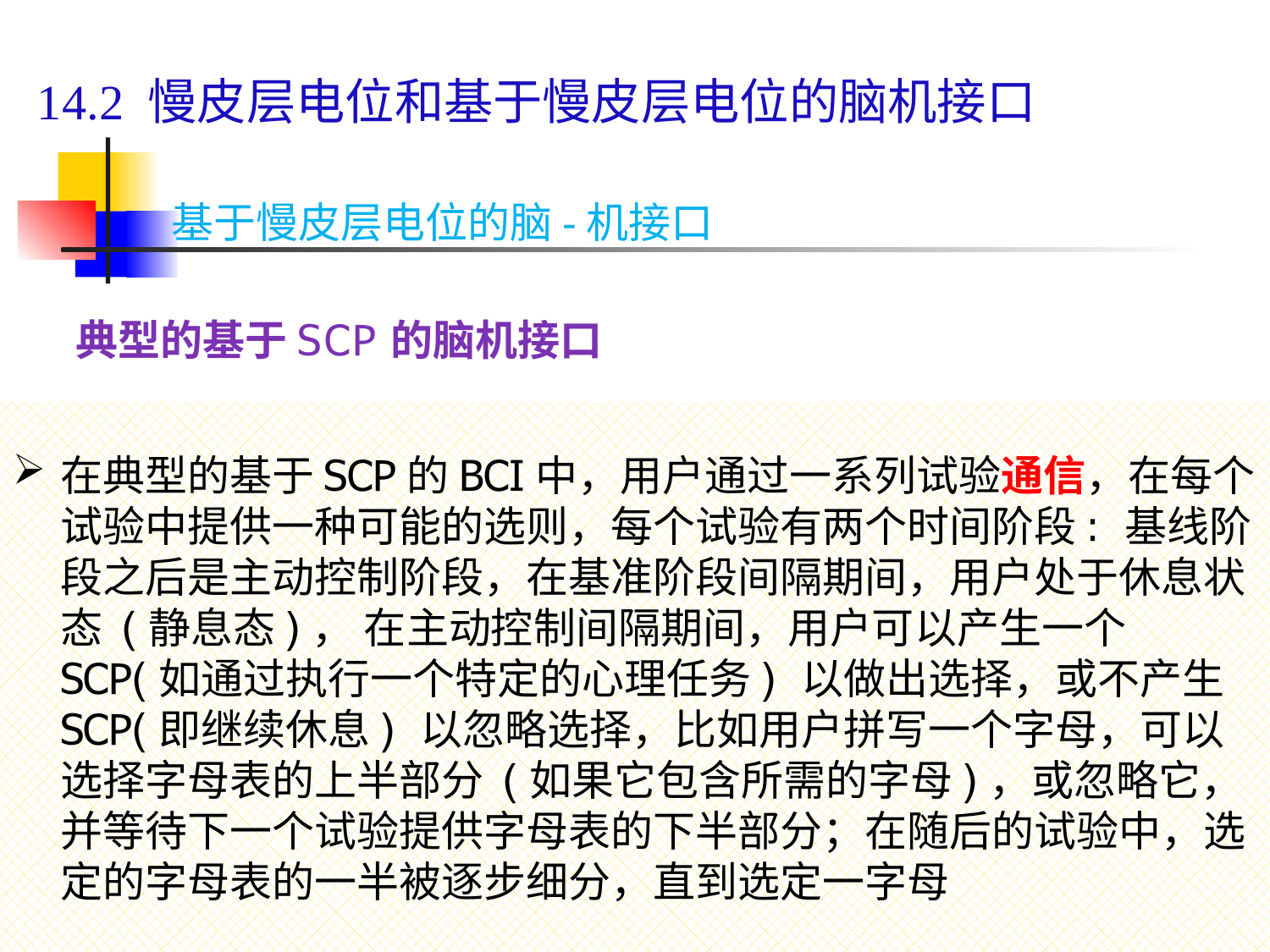

# 14.2 慢皮层电位和基于慢皮层电位的脑机接口
基于慢皮层电位的脑-机接口
典型的基于SCP的脑机接口
在典型的基于SCP的BCI中，用户通过一系列试验通信，在每个试验中提供一种可能的选则，每个试验有两个时间阶段: 基线阶段之后是主动控制阶段，在基准阶段间隔期间，用户处于休息状态 (静息态)， 在主动控制间隔期间，用户可以产生一个SCP(如通过执行一个特定的心理任务) 以做出选择，或不产生SCP(即继续休息) 以忽略选择，比如用户拼写一个字母，可以选择字母表的上半部分 (如果它包含所需的字母)，或忽略它，并等待下一个试验提供字母表的下半部分；在随后的试验中，选定的字母表的一半被逐步细分，直到选定一字母